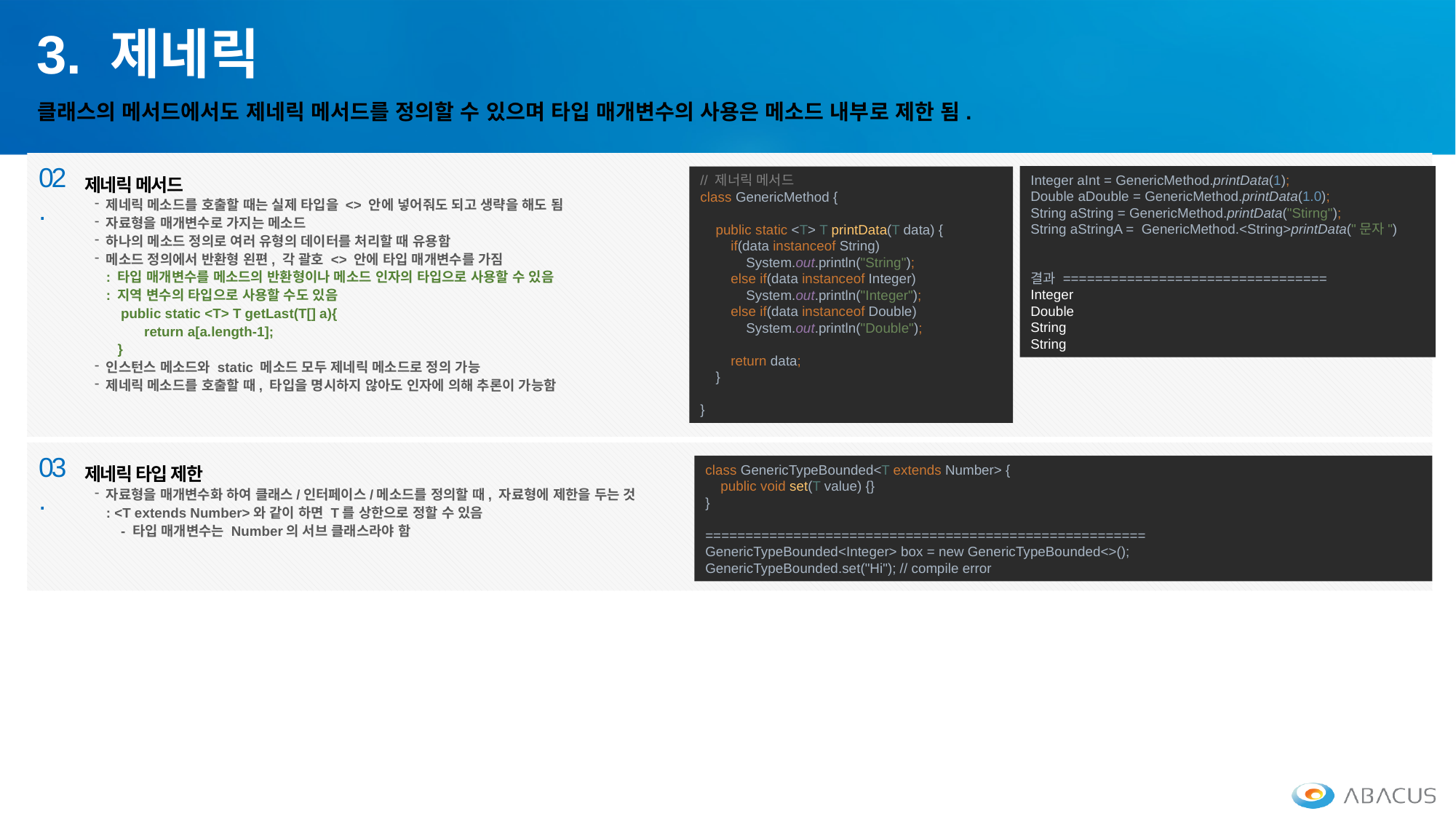

3. 제네릭
클래스의 메서드에서도 제네릭 메서드를 정의할 수 있으며 타입 매개변수의 사용은 메소드 내부로 제한 됨.

02.
제네릭 메서드
제네릭 메소드를 호출할 때는 실제 타입을 <> 안에 넣어줘도 되고 생략을 해도 됨
자료형을 매개변수로 가지는 메소드
하나의 메소드 정의로 여러 유형의 데이터를 처리할 때 유용함
메소드 정의에서 반환형 왼편, 각 괄호 <> 안에 타입 매개변수를 가짐
: 타입 매개변수를 메소드의 반환형이나 메소드 인자의 타입으로 사용할 수 있음
: 지역 변수의 타입으로 사용할 수도 있음
   public static <T> T getLast(T[] a){
          return a[a.length-1];
   }
인스턴스 메소드와 static 메소드 모두 제네릭 메소드로 정의 가능
제네릭 메소드를 호출할 때, 타입을 명시하지 않아도 인자에 의해 추론이 가능함
// 제너릭 메서드
class GenericMethod {
    public static <T> T printData(T data) {
        if(data instanceof String)
            System.out.println("String");
        else if(data instanceof Integer)
            System.out.println("Integer");
        else if(data instanceof Double)
            System.out.println("Double");
        return data;
    }
}
Integer aInt = GenericMethod.printData(1);
Double aDouble = GenericMethod.printData(1.0);
String aString = GenericMethod.printData("Stirng");
String aStringA =  GenericMethod.<String>printData("문자")

결과 =================================
Integer
Double
String
String

03.
제네릭 타입 제한
자료형을 매개변수화 하여 클래스/인터페이스/메소드를 정의할 때, 자료형에 제한을 두는 것
: <T extends Number>와 같이 하면 T를 상한으로 정할 수 있음
   - 타입 매개변수는 Number의 서브 클래스라야 함
class GenericTypeBounded<T extends Number> {
    public void set(T value) {}
}

=======================================================
GenericTypeBounded<Integer> box = new GenericTypeBounded<>();
GenericTypeBounded.set("Hi"); // compile error